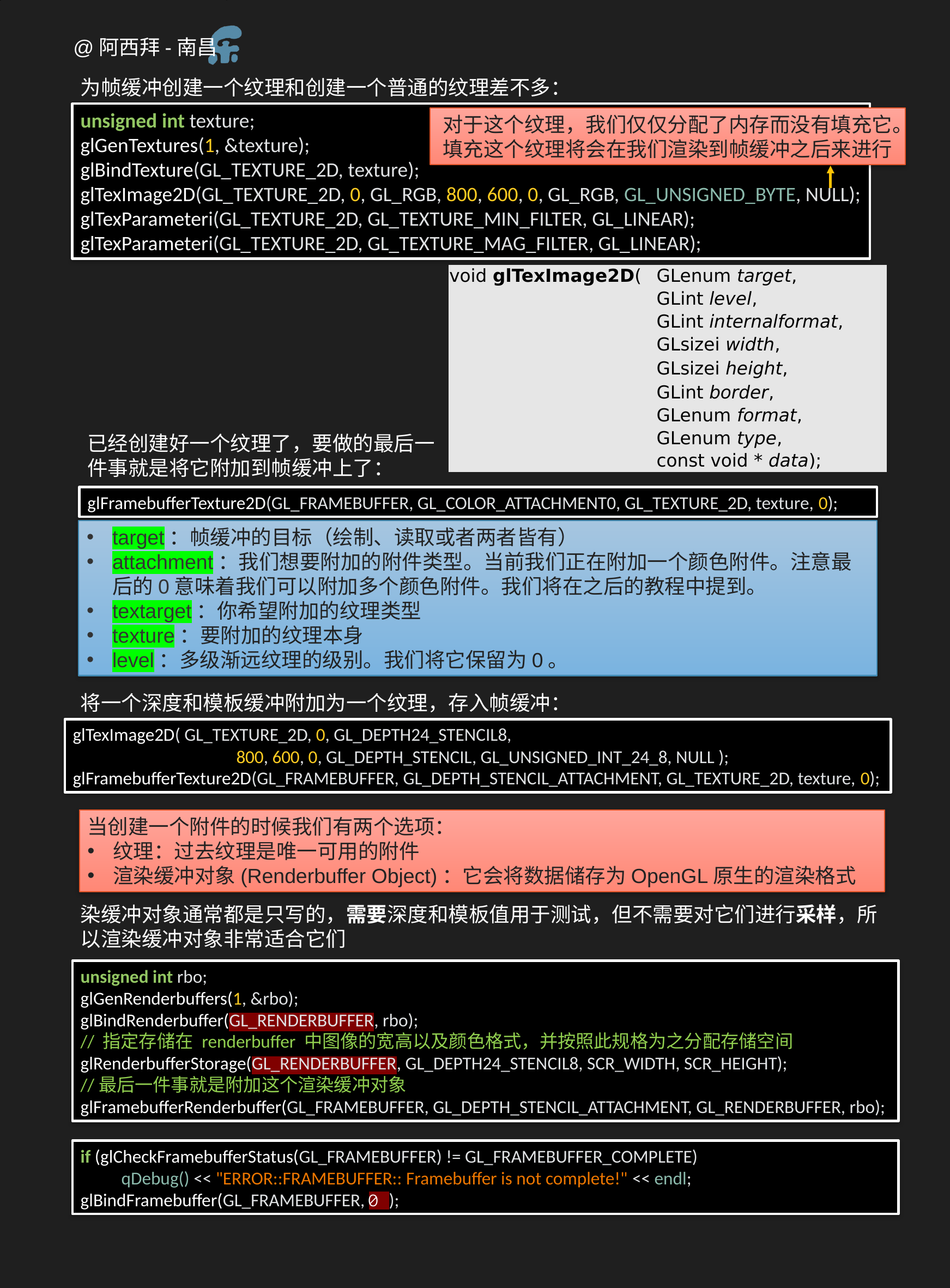

为帧缓冲创建一个纹理和创建一个普通的纹理差不多：
unsigned int texture;
glGenTextures(1, &texture);
glBindTexture(GL_TEXTURE_2D, texture);
glTexImage2D(GL_TEXTURE_2D, 0, GL_RGB, 800, 600, 0, GL_RGB, GL_UNSIGNED_BYTE, NULL);
glTexParameteri(GL_TEXTURE_2D, GL_TEXTURE_MIN_FILTER, GL_LINEAR);
glTexParameteri(GL_TEXTURE_2D, GL_TEXTURE_MAG_FILTER, GL_LINEAR);
对于这个纹理，我们仅仅分配了内存而没有填充它。填充这个纹理将会在我们渲染到帧缓冲之后来进行
| void glTexImage2D( | GLenum target, |
| --- | --- |
|  | GLint level, |
|  | GLint internalformat, |
|  | GLsizei width, |
|  | GLsizei height, |
|  | GLint border, |
|  | GLenum format, |
|  | GLenum type, |
|  | const void \* data); |
已经创建好一个纹理了，要做的最后一件事就是将它附加到帧缓冲上了：
glFramebufferTexture2D(GL_FRAMEBUFFER, GL_COLOR_ATTACHMENT0, GL_TEXTURE_2D, texture, 0);
target：帧缓冲的目标（绘制、读取或者两者皆有）
attachment：我们想要附加的附件类型。当前我们正在附加一个颜色附件。注意最后的0意味着我们可以附加多个颜色附件。我们将在之后的教程中提到。
textarget：你希望附加的纹理类型
texture：要附加的纹理本身
level：多级渐远纹理的级别。我们将它保留为0。
将一个深度和模板缓冲附加为一个纹理，存入帧缓冲：
glTexImage2D( GL_TEXTURE_2D, 0, GL_DEPTH24_STENCIL8,
		800, 600, 0, GL_DEPTH_STENCIL, GL_UNSIGNED_INT_24_8, NULL );
glFramebufferTexture2D(GL_FRAMEBUFFER, GL_DEPTH_STENCIL_ATTACHMENT, GL_TEXTURE_2D, texture, 0);
当创建一个附件的时候我们有两个选项：
纹理：过去纹理是唯一可用的附件
渲染缓冲对象(Renderbuffer Object)：它会将数据储存为OpenGL原生的渲染格式
染缓冲对象通常都是只写的，需要深度和模板值用于测试，但不需要对它们进行采样，所以渲染缓冲对象非常适合它们
unsigned int rbo;
glGenRenderbuffers(1, &rbo);
glBindRenderbuffer(GL_RENDERBUFFER, rbo);
// 指定存储在 renderbuffer 中图像的宽高以及颜色格式，并按照此规格为之分配存储空间
glRenderbufferStorage(GL_RENDERBUFFER, GL_DEPTH24_STENCIL8, SCR_WIDTH, SCR_HEIGHT);
//最后一件事就是附加这个渲染缓冲对象
glFramebufferRenderbuffer(GL_FRAMEBUFFER, GL_DEPTH_STENCIL_ATTACHMENT, GL_RENDERBUFFER, rbo);
if (glCheckFramebufferStatus(GL_FRAMEBUFFER) != GL_FRAMEBUFFER_COMPLETE)
qDebug() << "ERROR::FRAMEBUFFER:: Framebuffer is not complete!" << endl;
glBindFramebuffer(GL_FRAMEBUFFER, 0 );